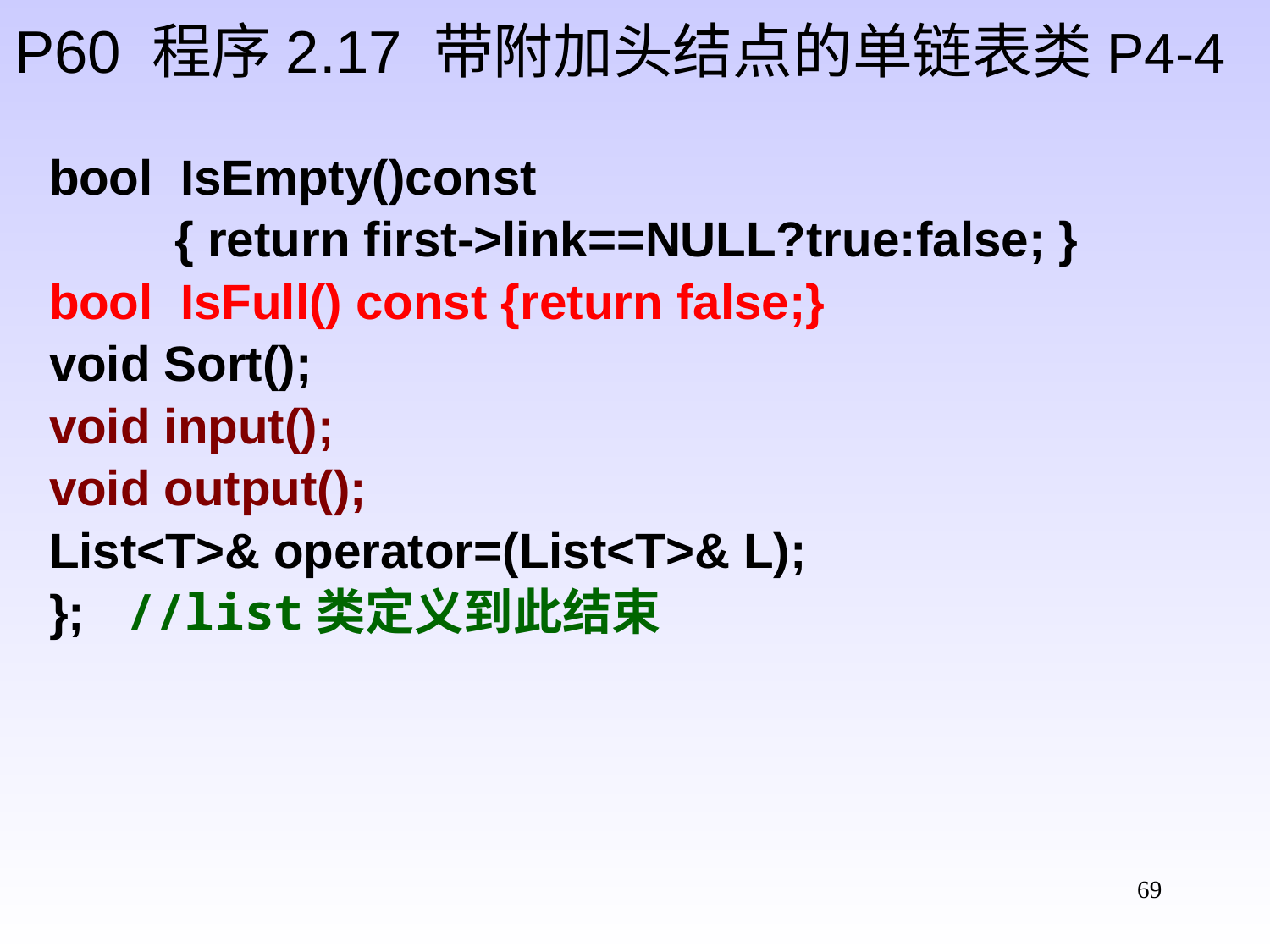

P60 程序2.17 带附加头结点的单链表类P4-4
bool  IsEmpty()const
	{ return first->link==NULL?true:false; }
bool  IsFull() const {return false;}
void Sort();
void input();
void output();
List<T>& operator=(List<T>& L);
};   //list类定义到此结束
69